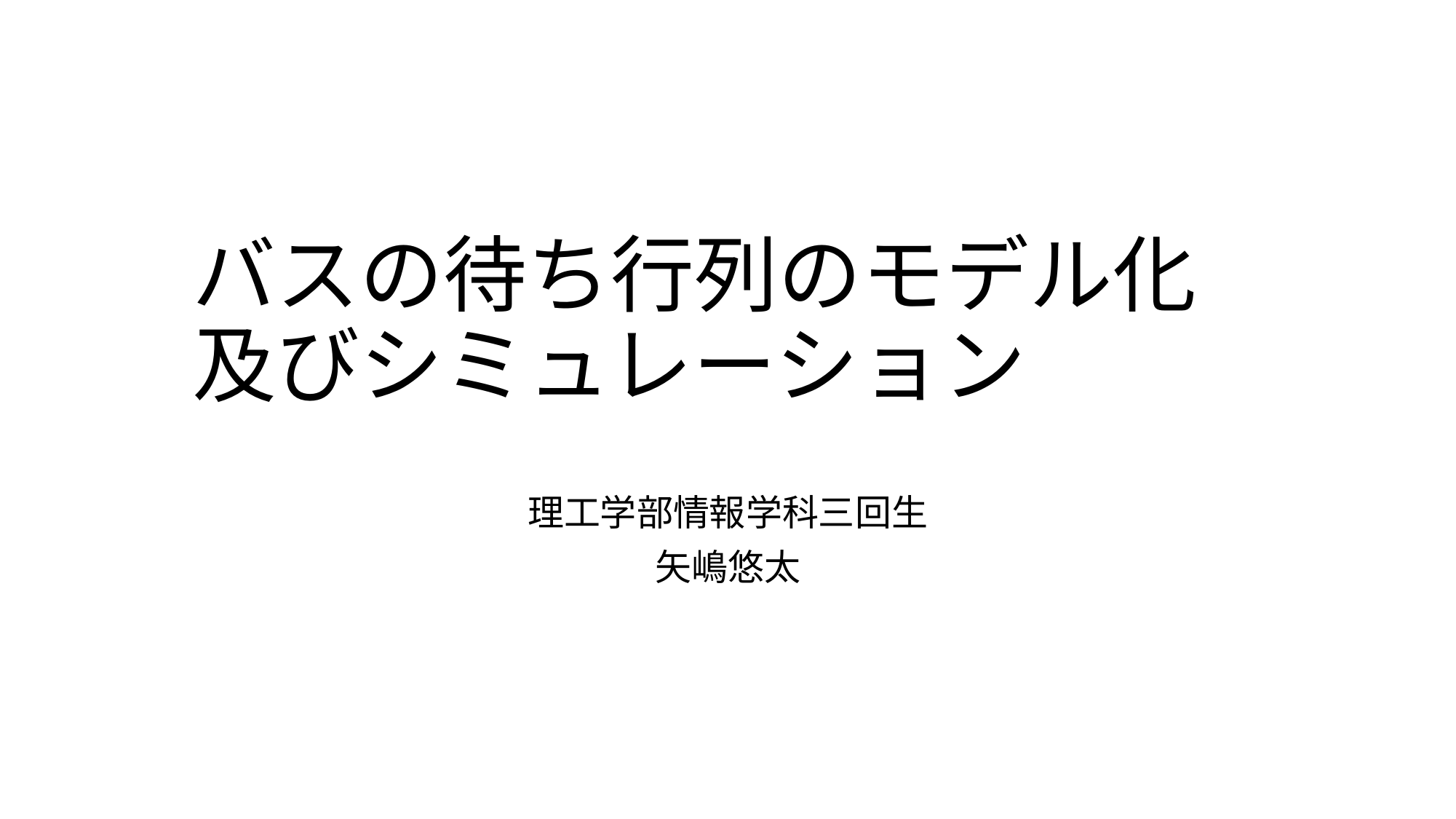

# バスの待ち行列のモデル化 及びシミュレーション

理工学部情報学科三回生
矢嶋悠太